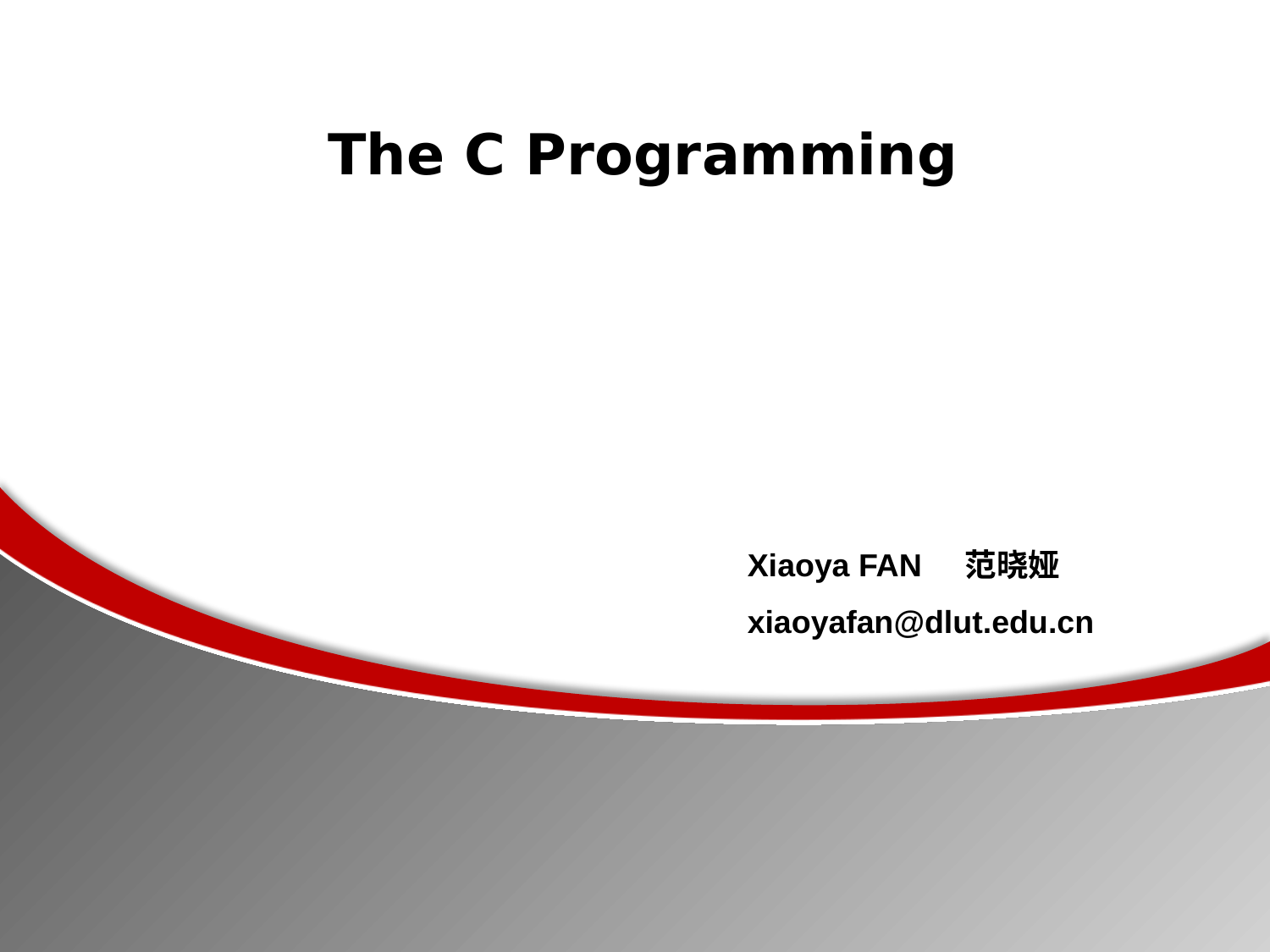

# The C Programming
Xiaoya FAN    范晓娅
xiaoyafan@dlut.edu.cn